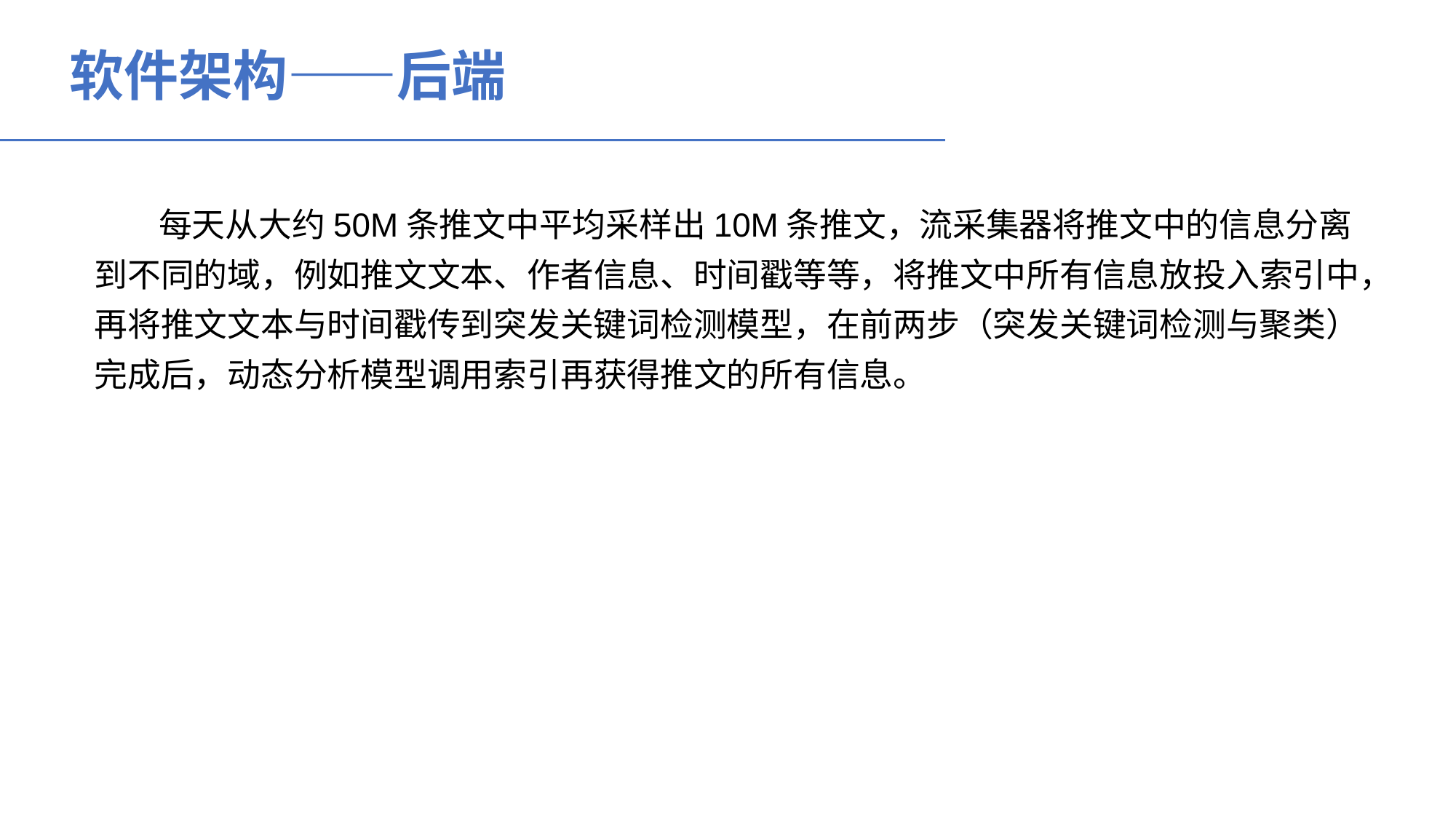

软件架构——后端
每天从大约50M条推文中平均采样出10M条推文，流采集器将推文中的信息分离到不同的域，例如推文文本、作者信息、时间戳等等，将推文中所有信息放投入索引中，再将推文文本与时间戳传到突发关键词检测模型，在前两步（突发关键词检测与聚类）完成后，动态分析模型调用索引再获得推文的所有信息。